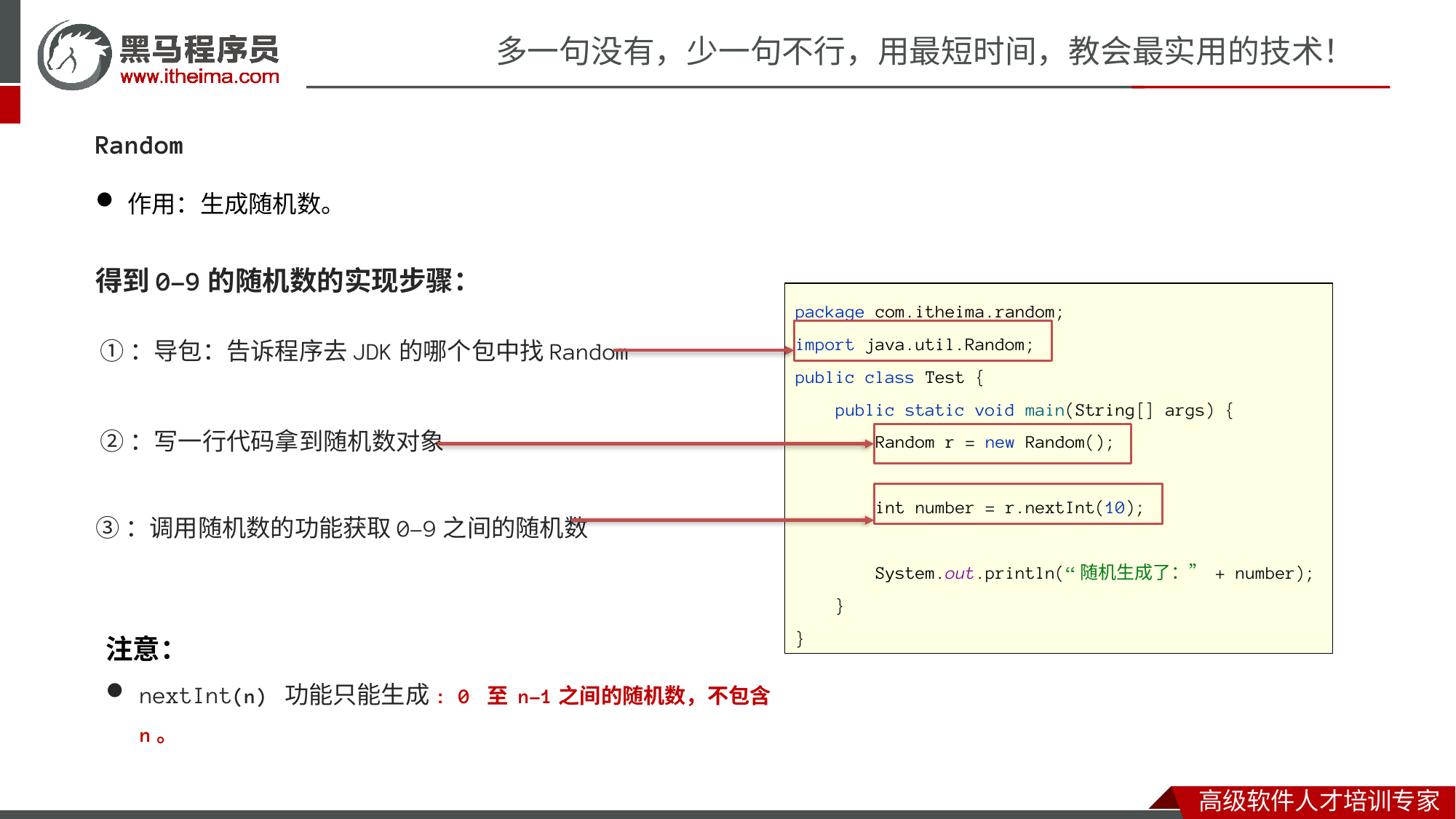

Random
作用：生成随机数。
得到0-9的随机数的实现步骤：
package com.itheima.random;
import java.util.Random;
public class Test {
    public static void main(String[] args) {
        Random r = new Random();
        int number = r.nextInt(10);
        System.out.println(“随机生成了：” + number);
    }
}

①：导包：告诉程序去JDK的哪个包中找Random
②：写一行代码拿到随机数对象

③：调用随机数的功能获取0-9之间的随机数
注意：
nextInt(n) 功能只能生成: 0 至 n-1之间的随机数，不包含n。